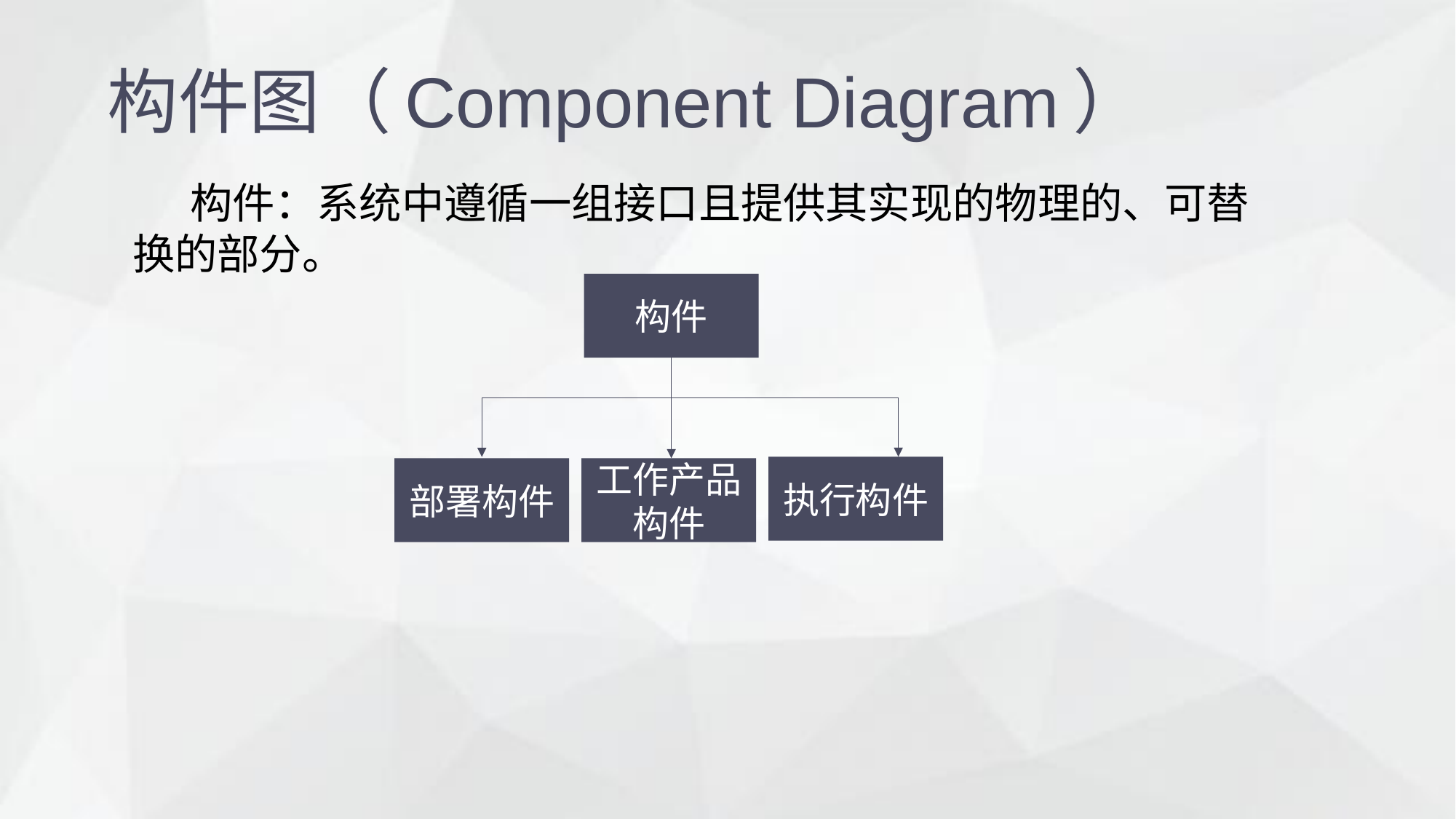

构件图（Component Diagram）
     构件：系统中遵循一组接口且提供其实现的物理的、可替换的部分。

构件
执行构件
部署构件
工作产品构件